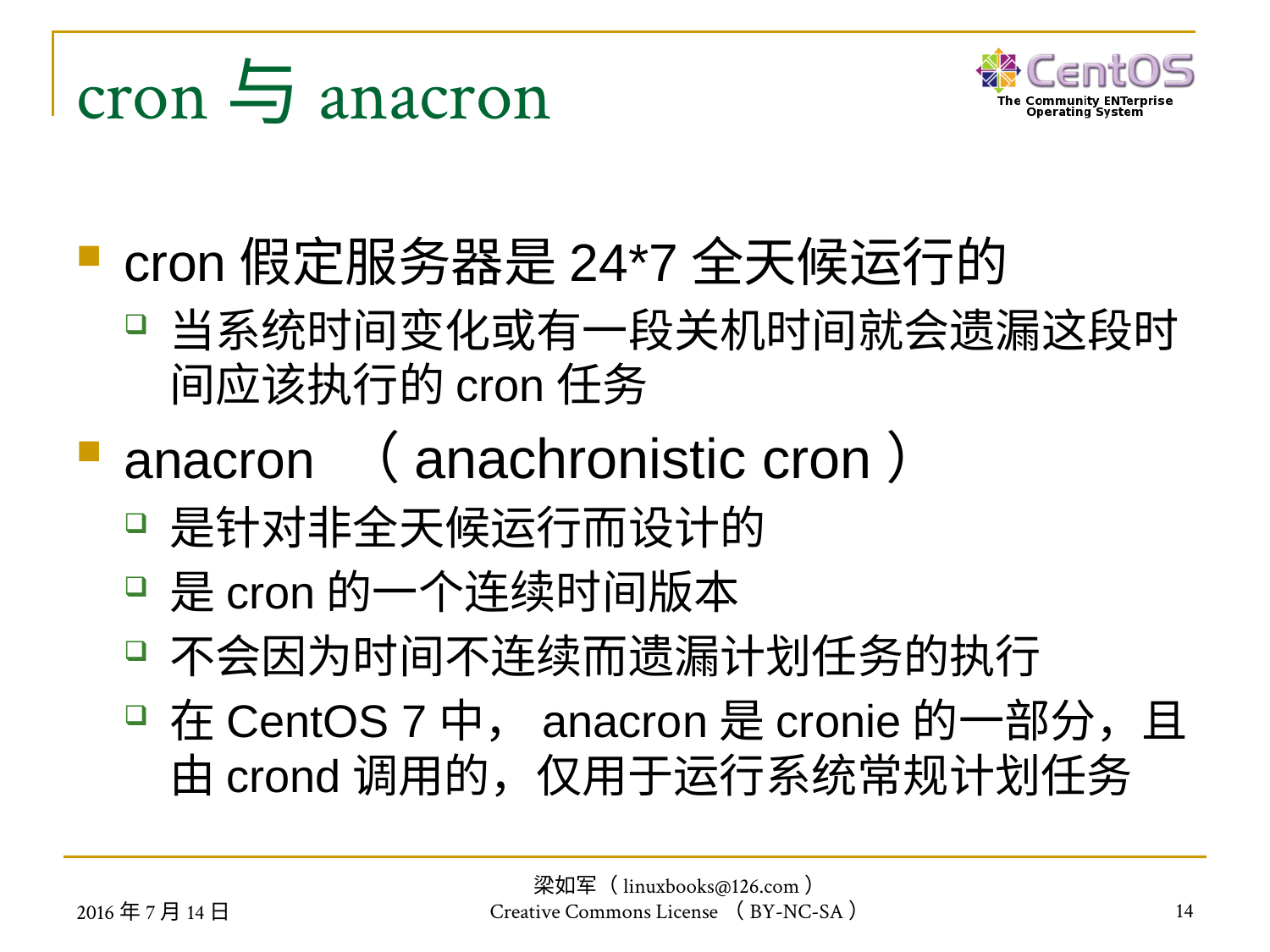

# cron与anacron
cron假定服务器是24*7全天候运行的
当系统时间变化或有一段关机时间就会遗漏这段时间应该执行的cron任务
anacron （anachronistic cron）
是针对非全天候运行而设计的
是cron的一个连续时间版本
不会因为时间不连续而遗漏计划任务的执行
在CentOS 7中，anacron是cronie的一部分，且由crond调用的，仅用于运行系统常规计划任务

梁如军（linuxbooks@126.com）
Creative Commons License（BY-NC-SA）
2016年7月14日
14